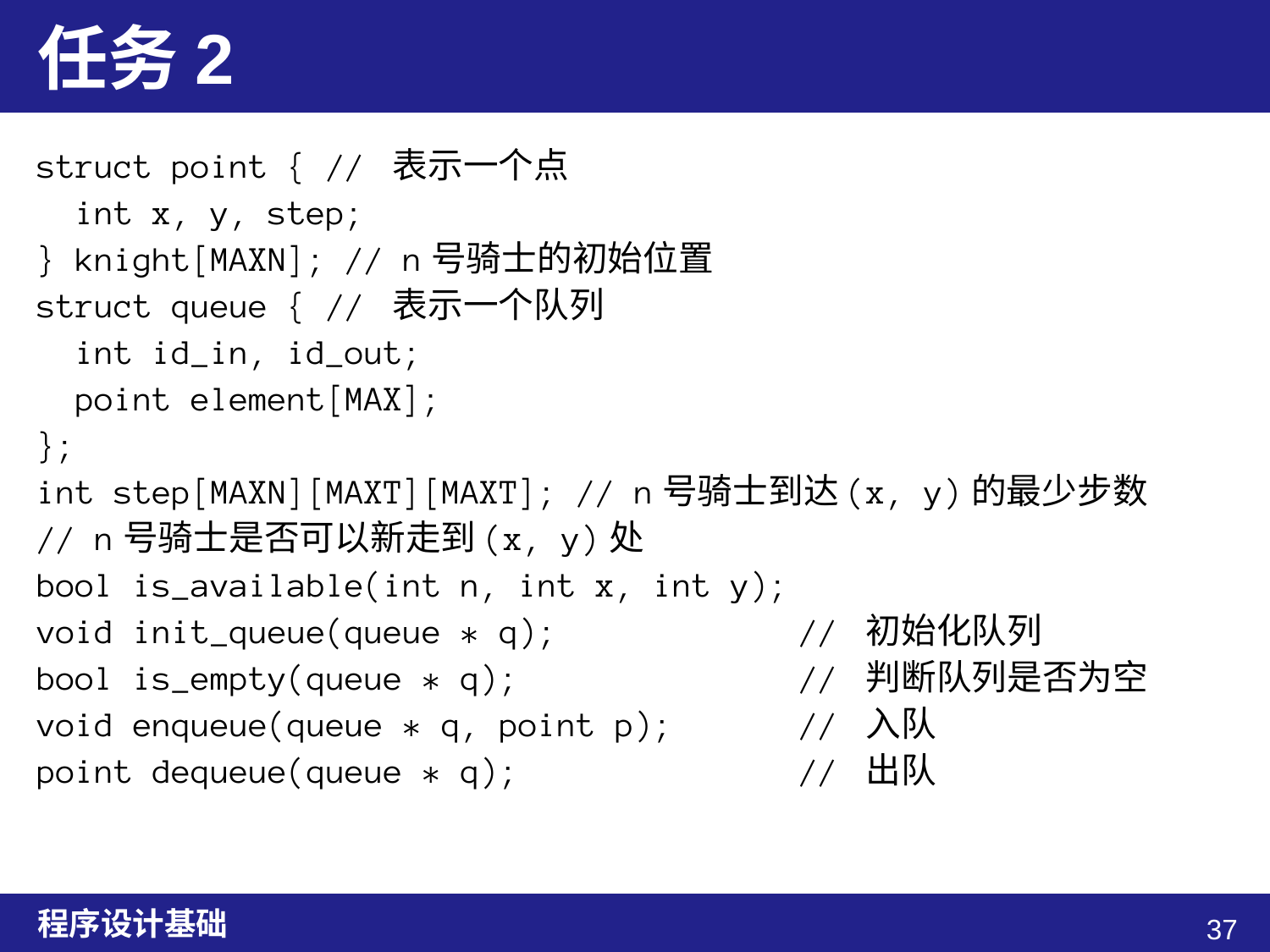

# 任务2
struct point { // 表示一个点
  int x, y, step;
} knight[MAXN]; // n号骑士的初始位置
struct queue { // 表示一个队列
  int id_in, id_out;
  point element[MAX];
};
int step[MAXN][MAXT][MAXT]; // n号骑士到达(x, y)的最少步数
// n号骑士是否可以新走到(x, y)处
bool is_available(int n, int x, int y);
void init_queue(queue * q);		// 初始化队列
bool is_empty(queue * q);			// 判断队列是否为空
void enqueue(queue * q, point p);	// 入队
point dequeue(queue * q);			// 出队